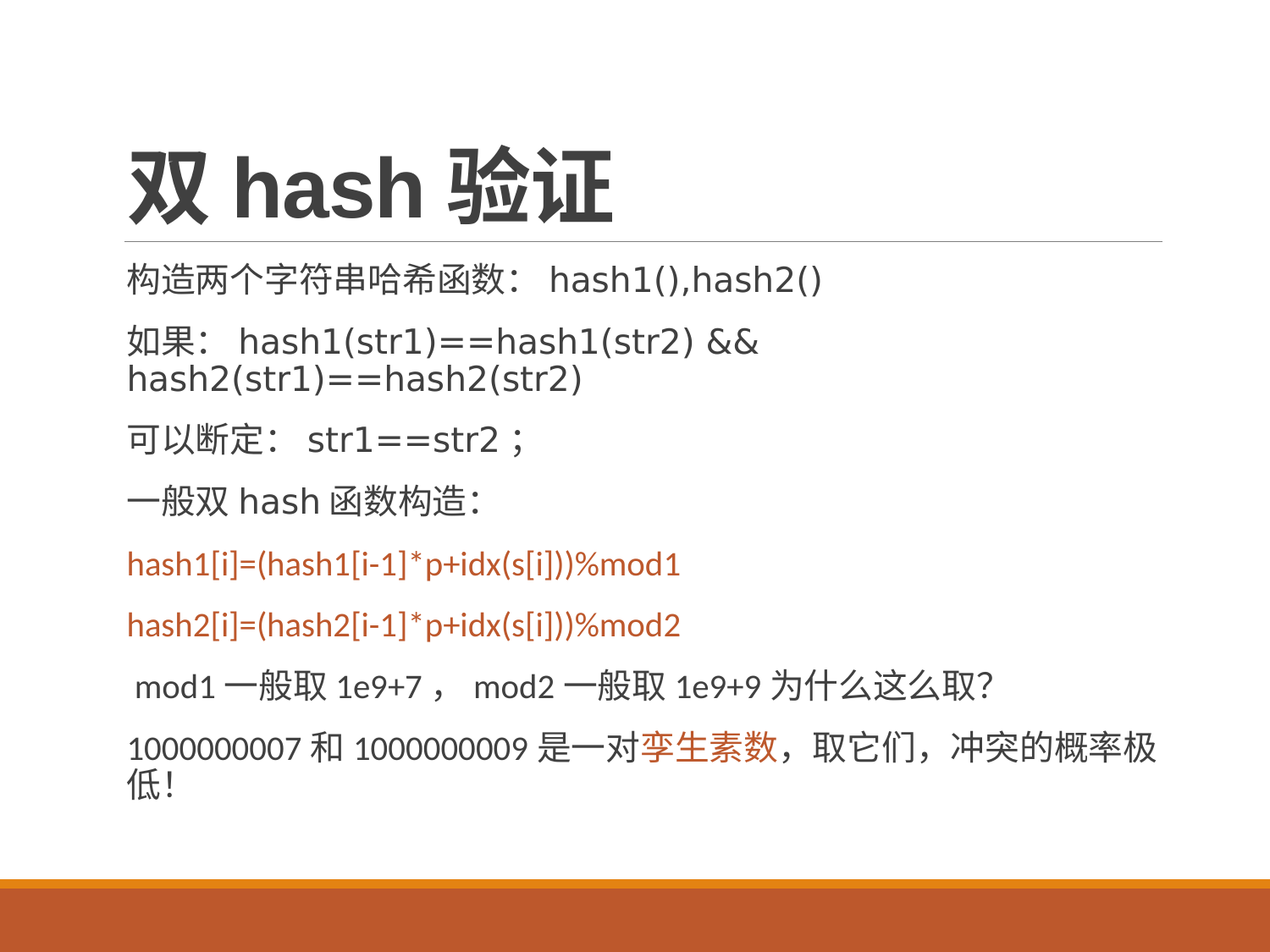

# 双hash验证
构造两个字符串哈希函数：hash1(),hash2()
如果：hash1(str1)==hash1(str2) && hash2(str1)==hash2(str2)
可以断定：str1==str2；
一般双hash函数构造：
hash1[i]=(hash1[i-1]*p+idx(s[i]))%mod1
hash2[i]=(hash2[i-1]*p+idx(s[i]))%mod2
 mod1一般取1e9+7，mod2一般取1e9+9为什么这么取？
1000000007和1000000009是一对孪生素数，取它们，冲突的概率极低！